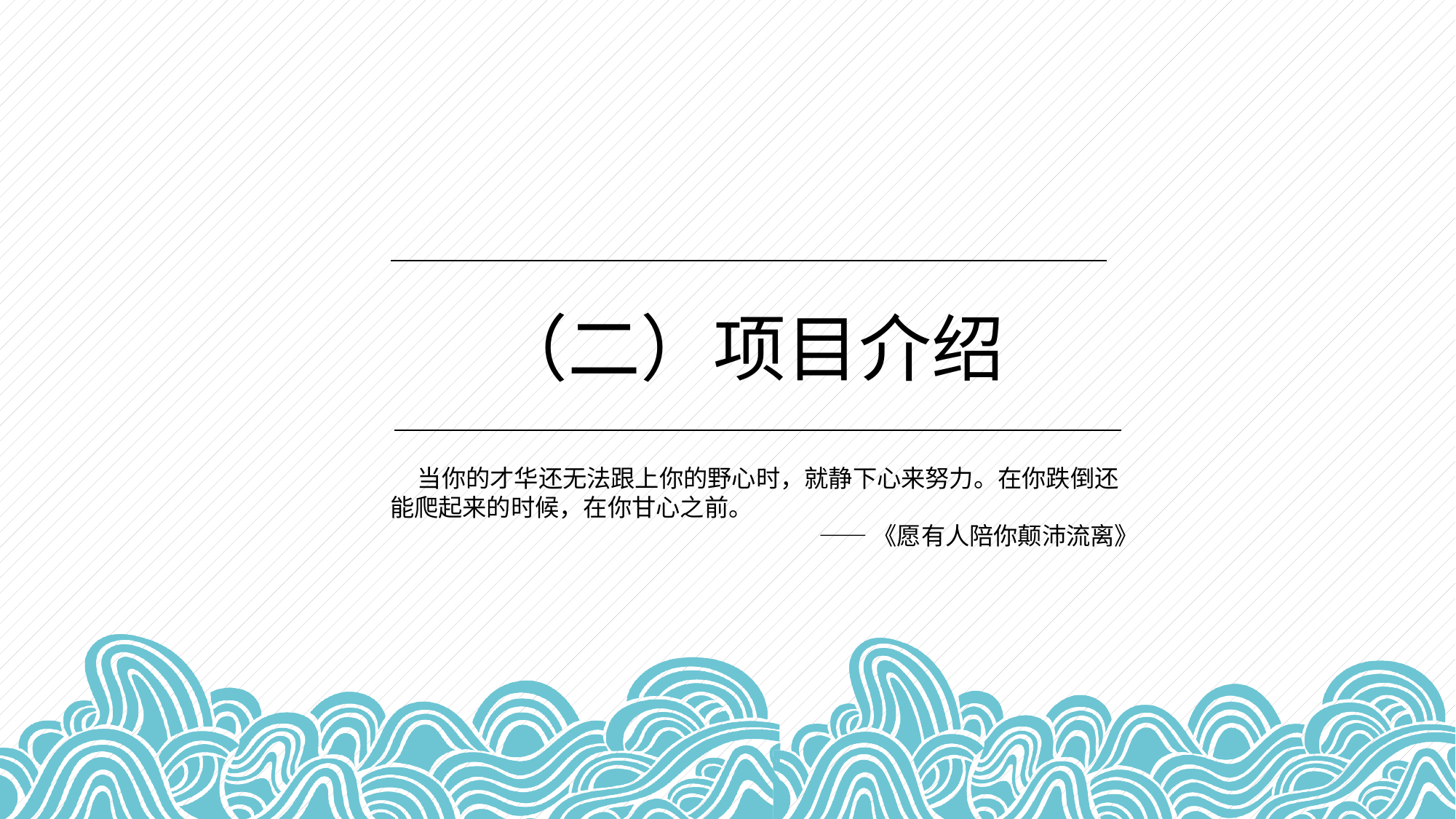

（二）项目介绍
    当你的才华还无法跟上你的野心时，就静下心来努力。在你跌倒还能爬起来的时候，在你甘心之前。
——《愿有人陪你颠沛流离》